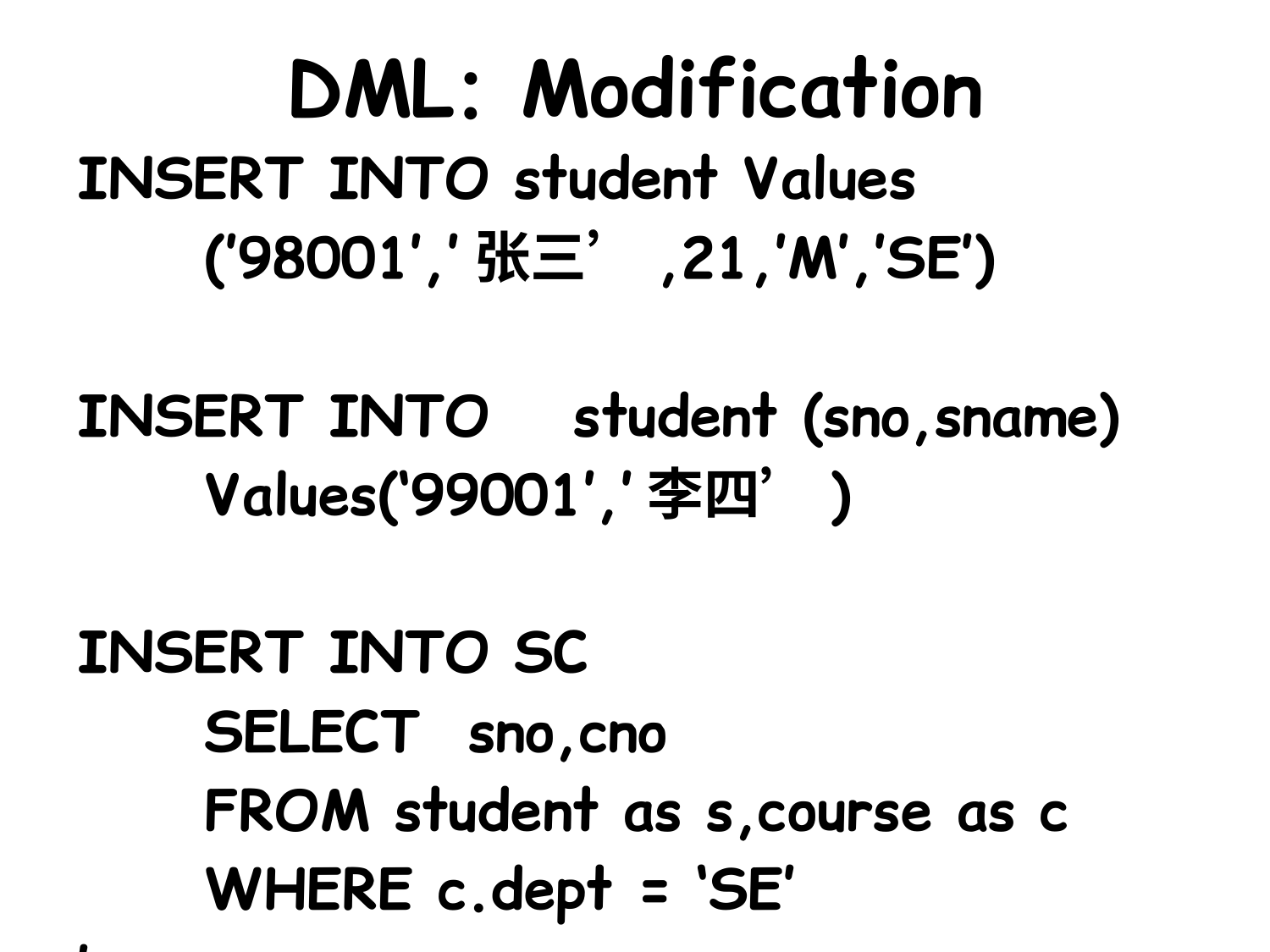

# DML: Modification
INSERT INTO student Values
	(’98001’,’张三’,21,’M’,’SE’)

INSERT INTO　student (sno,sname)
	Values(‘99001’,’李四’)

INSERT INTO SC
	SELECT  sno,cno
	FROM student as s,course as c
	WHERE c.dept = ‘SE’
’